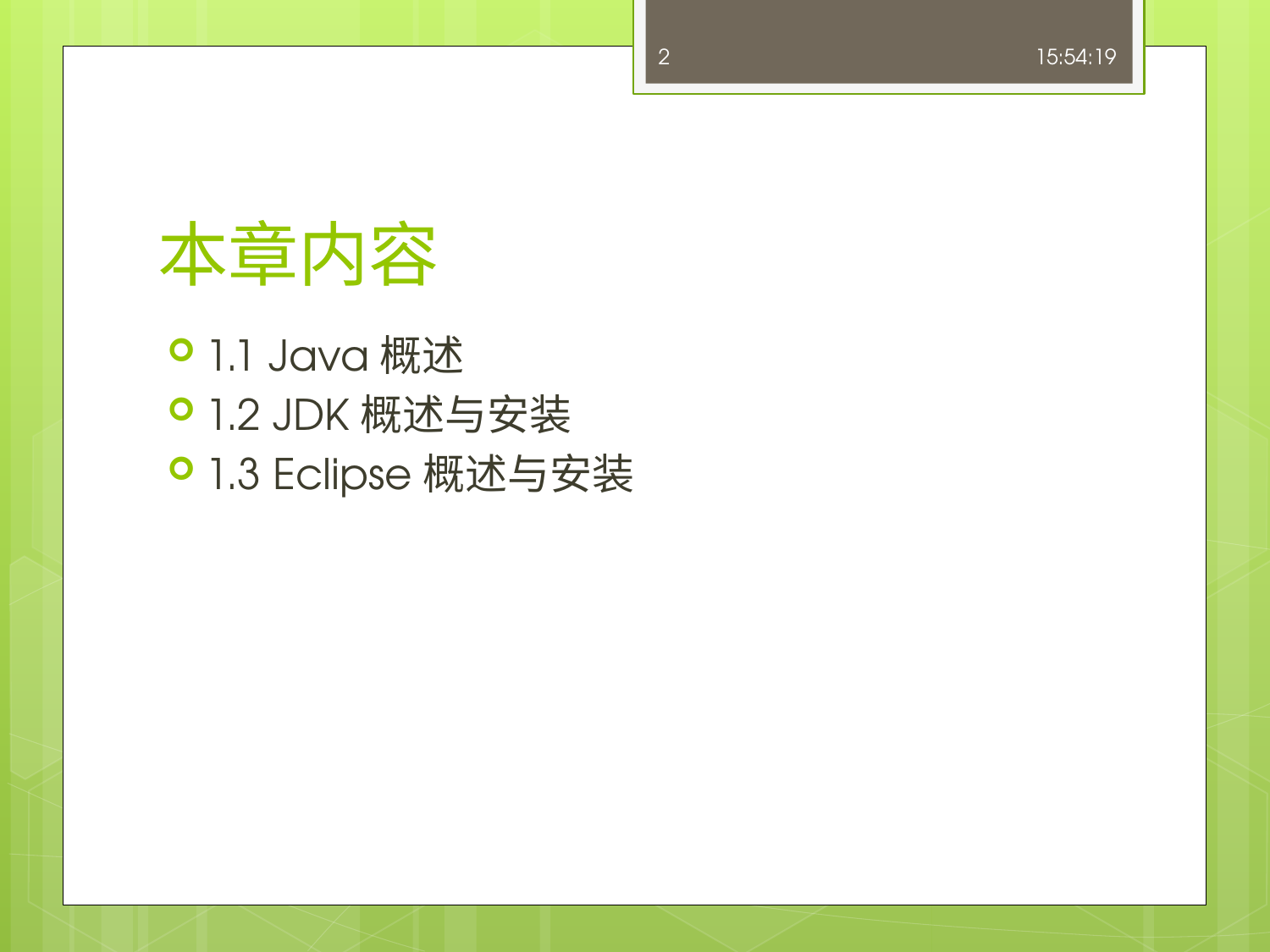

2
15:54:19
# 本章内容
1.1 Java概述
1.2 JDK概述与安装
1.3 Eclipse概述与安装